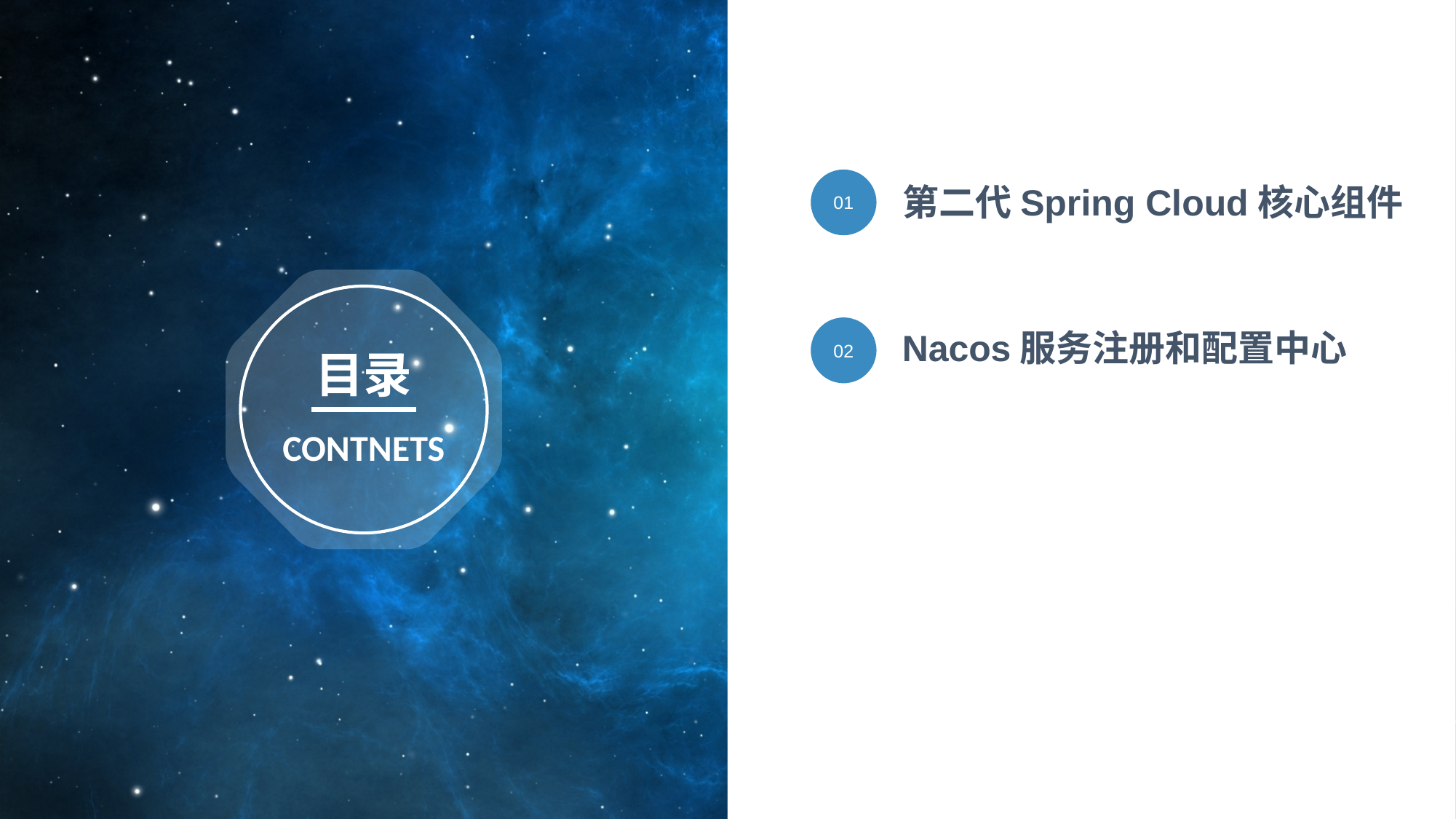

01
第二代Spring Cloud核心组件

02
Nacos服务注册和配置中心
目录
CONTNETS